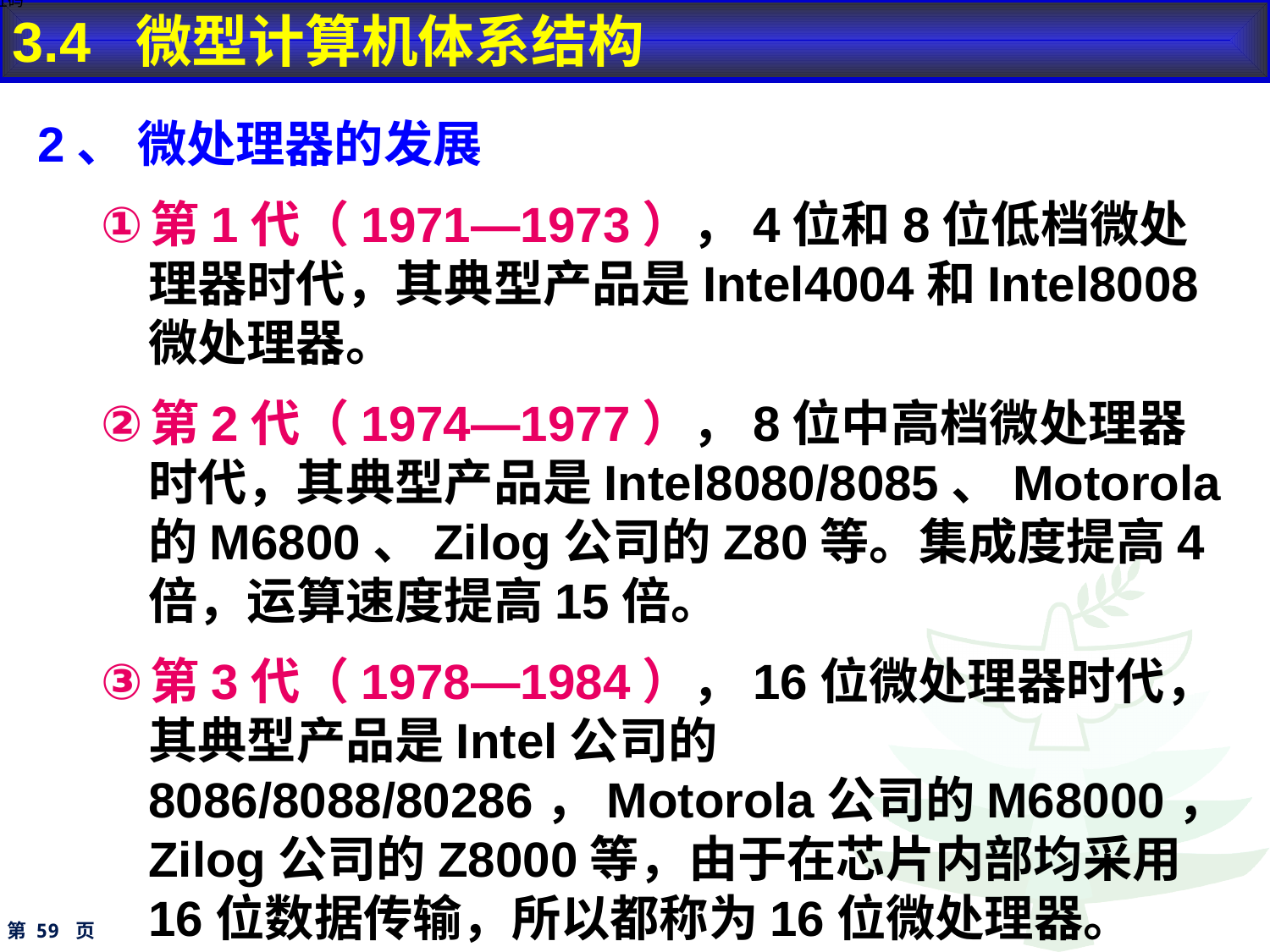

3.4  微型计算机体系结构

地址码
2、 微处理器的发展
第1代（1971—1973），4位和8位低档微处理器时代，其典型产品是Intel4004和Intel8008微处理器。
第2代（1974—1977），8位中高档微处理器时代，其典型产品是Intel8080/8085、Motorola的M6800、Zilog公司的Z80等。集成度提高4倍，运算速度提高15倍。
第3代（1978—1984），16位微处理器时代，其典型产品是Intel公司的8086/8088/80286，Motorola公司的M68000，Zilog公司的Z8000等，由于在芯片内部均采用16位数据传输，所以都称为16位微处理器。